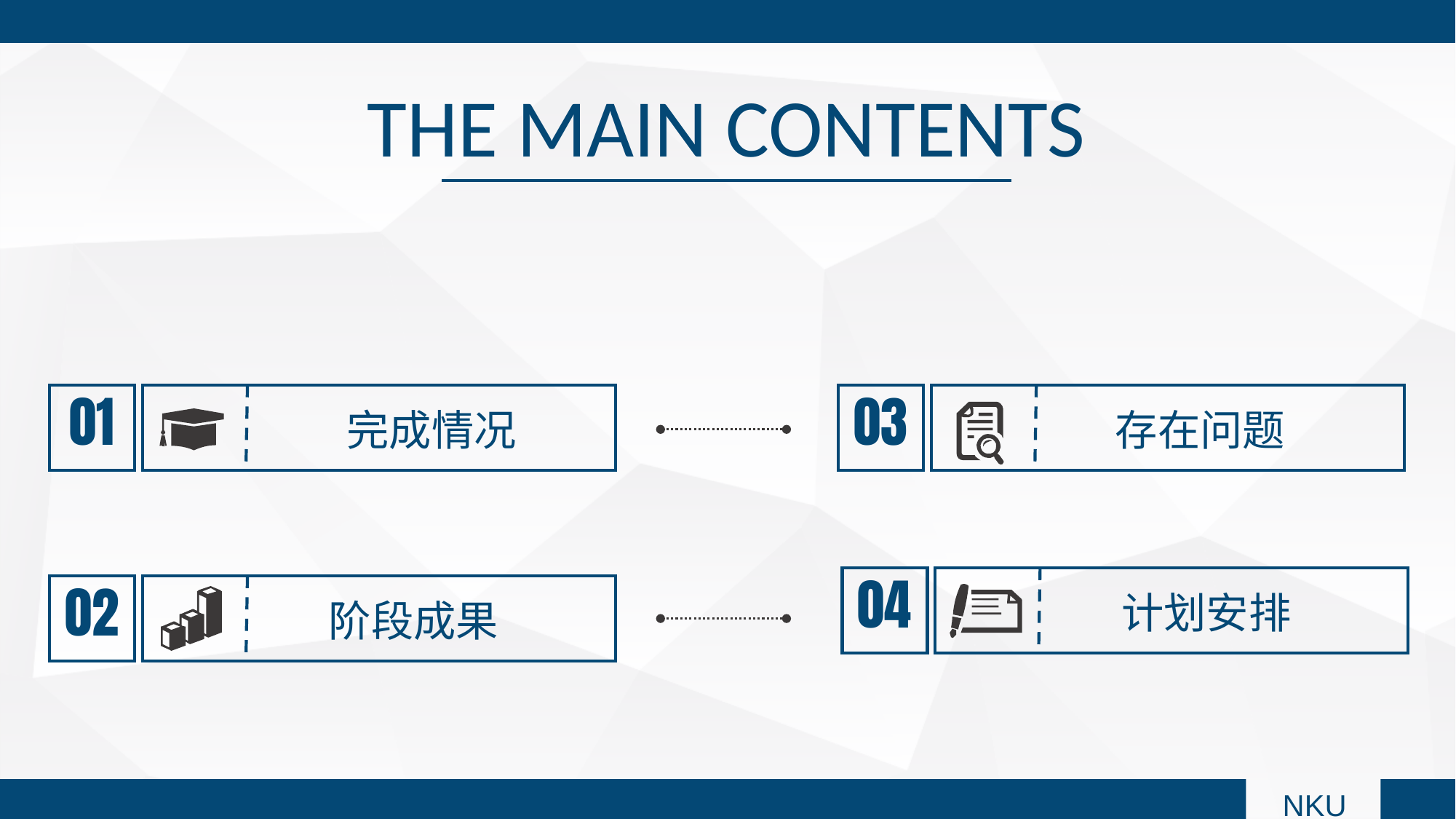

THE MAIN CONTENTS
01

完成情况

03

存在问题

04

计划安排

02

阶段成果

NKU